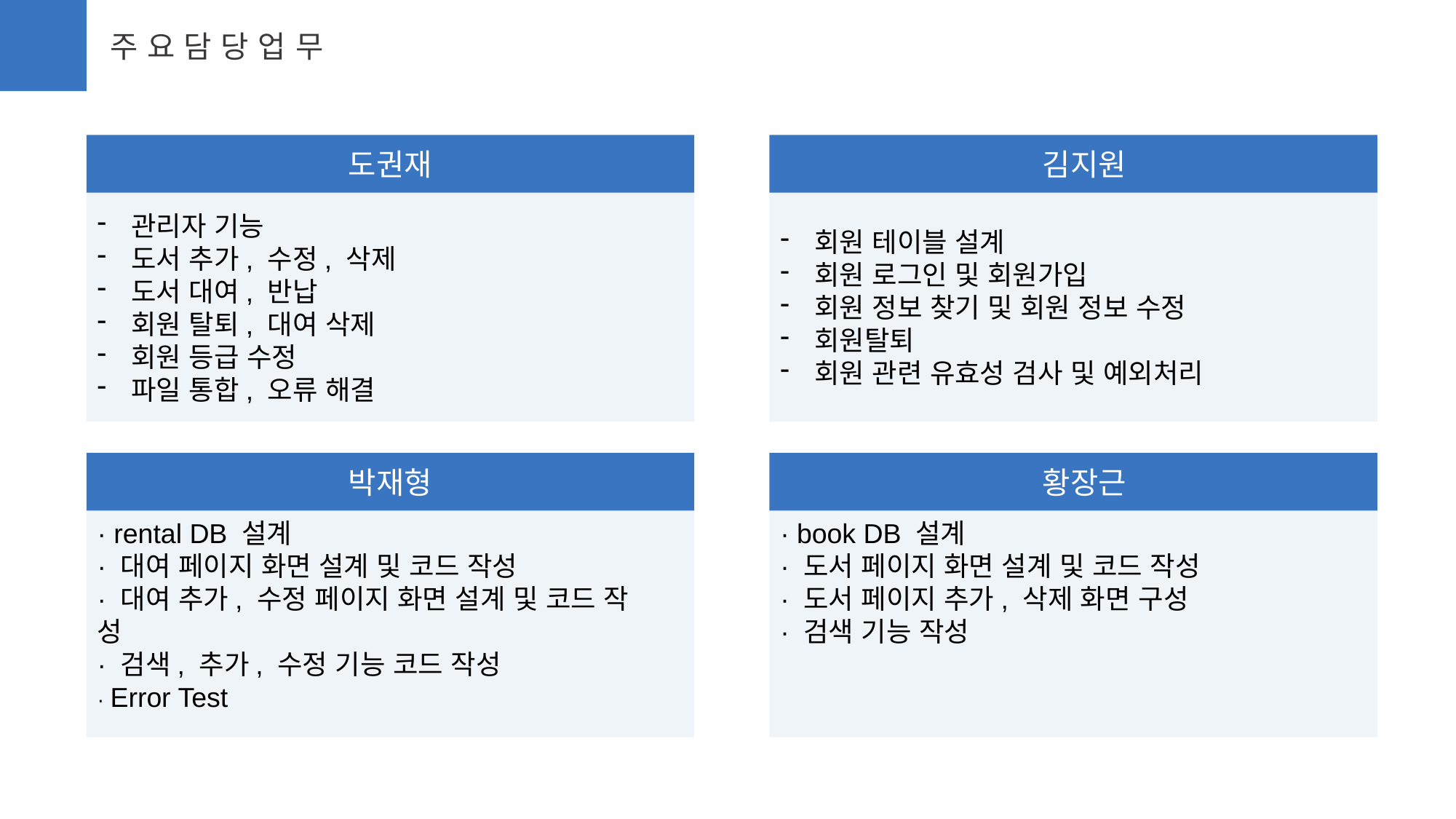

주요담당업무

도권재
김지원
회원 테이블 설계
회원 로그인 및 회원가입
회원 정보 찾기 및 회원 정보 수정
회원탈퇴
회원 관련 유효성 검사 및 예외처리
관리자 기능
도서 추가, 수정, 삭제
도서 대여, 반납
회원 탈퇴, 대여 삭제
회원 등급 수정
파일 통합, 오류 해결

황장근
박재형
· rental DB 설계
· 대여 페이지 화면 설계 및 코드 작성
· 대여 추가, 수정 페이지 화면 설계 및 코드 작    성
· 검색, 추가, 수정 기능 코드 작성
· Error Test
· book DB 설계
· 도서 페이지 화면 설계 및 코드 작성
· 도서 페이지 추가, 삭제 화면 구성
· 검색 기능 작성